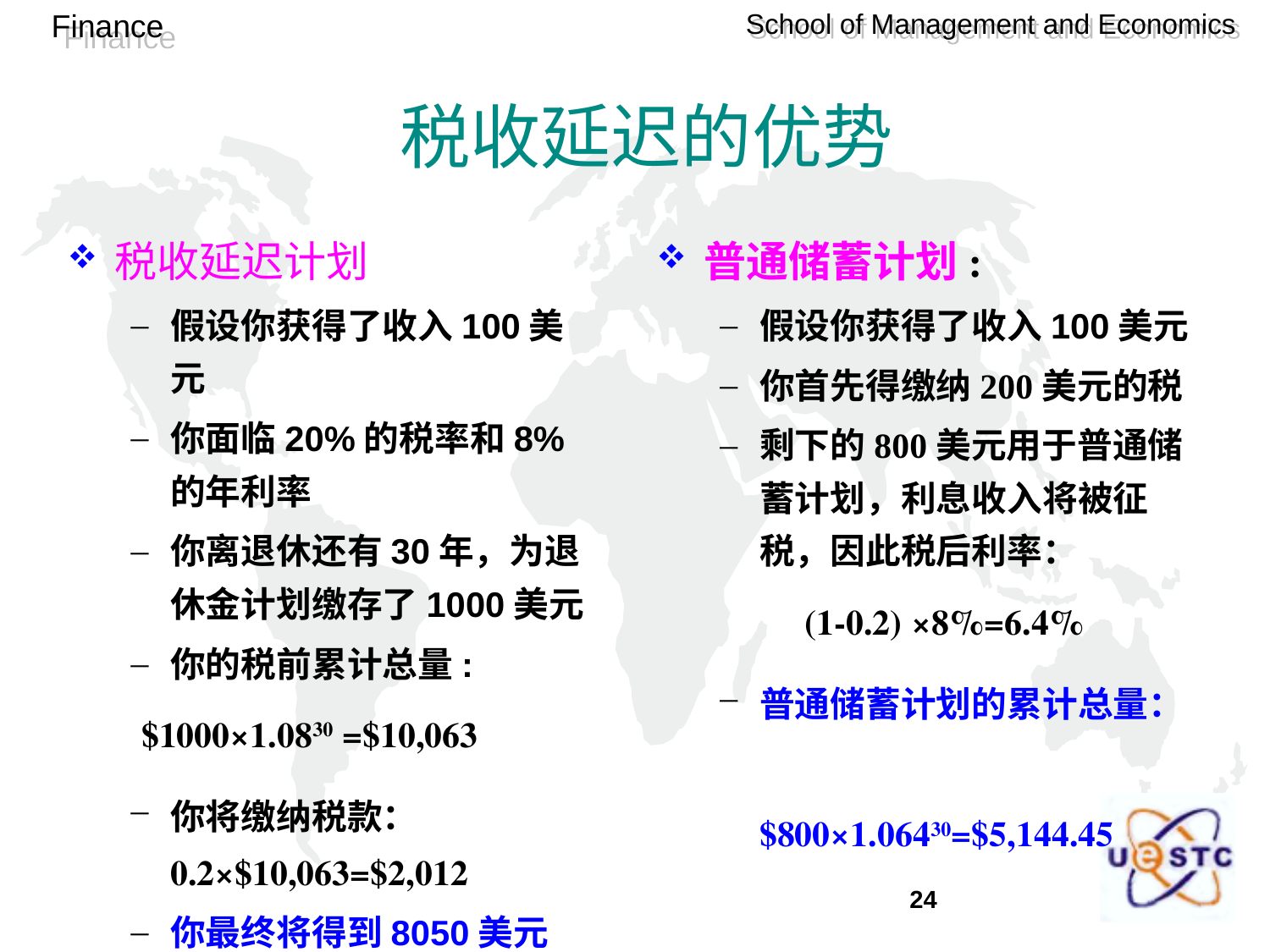

# 税收延迟的优势
税收延迟计划
假设你获得了收入100美元
你面临20%的税率和8%的年利率
你离退休还有30年，为退休金计划缴存了1000美元
你的税前累计总量:
       $1000×1.0830 =$10,063
你将缴纳税款：           0.2×$10,063=$2,012
你最终将得到8050美元
普通储蓄计划:
假设你获得了收入100美元
你首先得缴纳200美元的税
剩下的800美元用于普通储蓄计划，利息收入将被征税，因此税后利率：
              (1-0.2) ×8%=6.4%
普通储蓄计划的累计总量：           $800×1.06430=$5,144.45